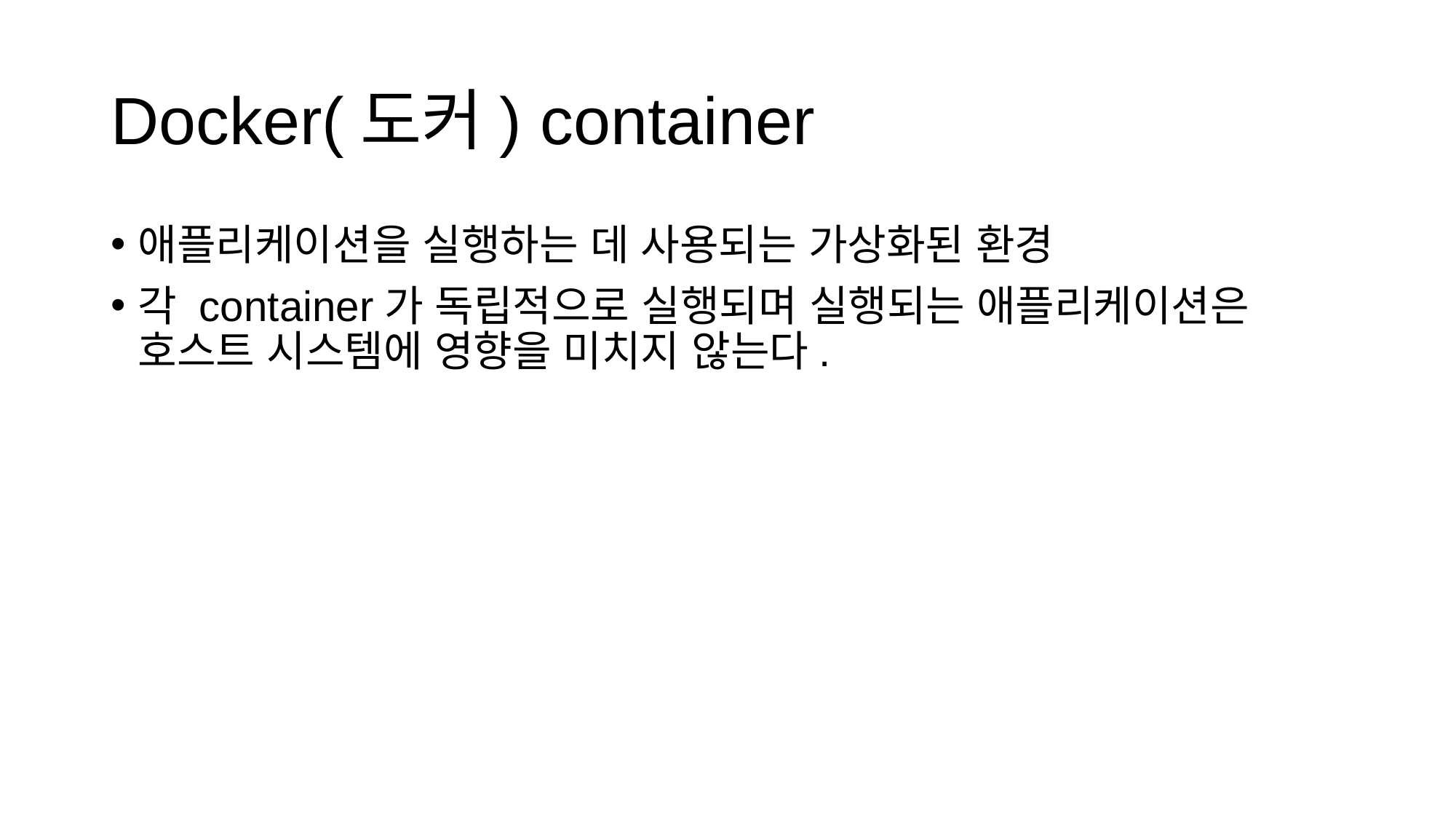

# Docker(도커) container
애플리케이션을 실행하는 데 사용되는 가상화된 환경
각 container가 독립적으로 실행되며 실행되는 애플리케이션은 호스트 시스템에 영향을 미치지 않는다.